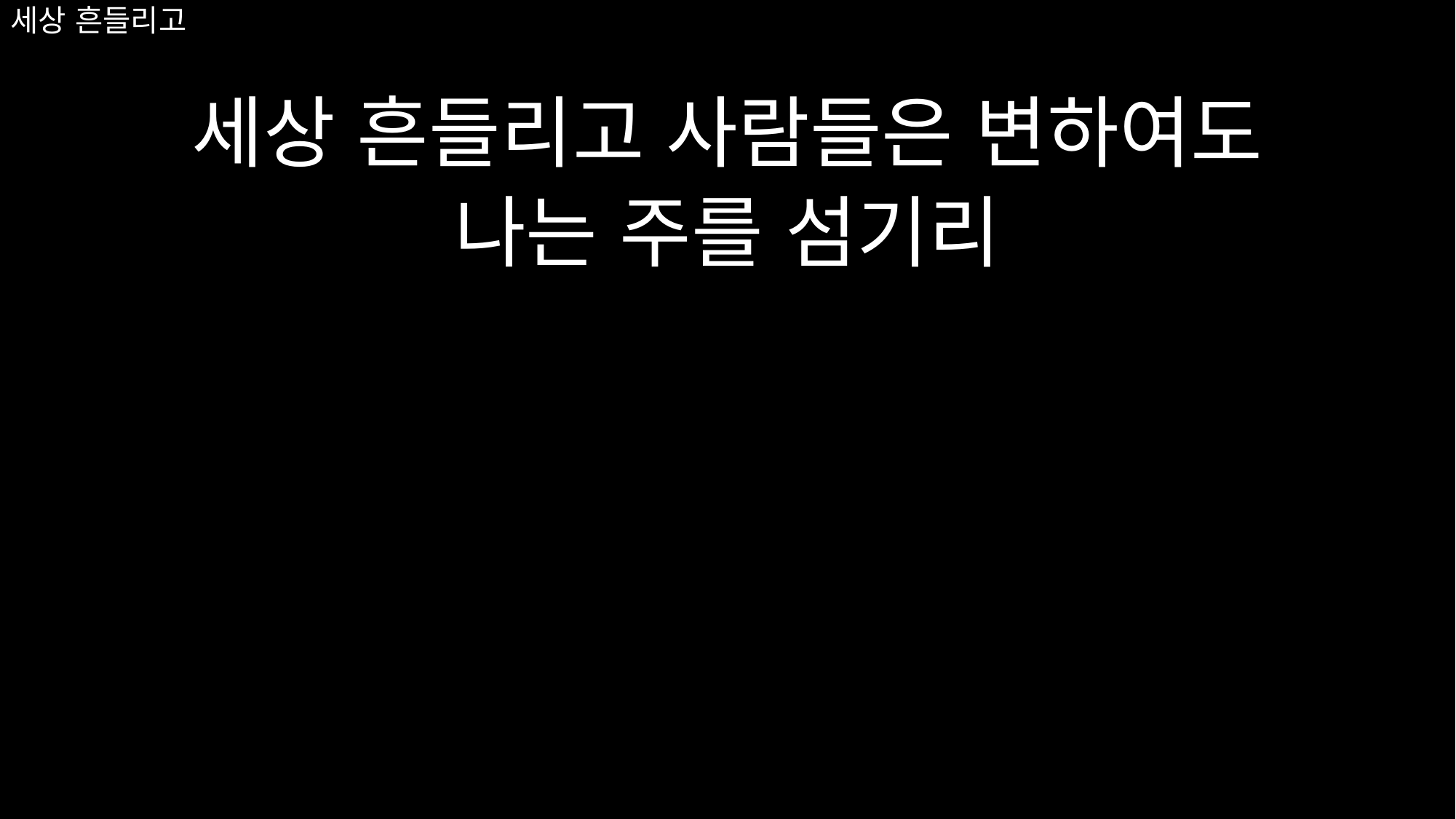

# 세상 흔들리고
세상 흔들리고 사람들은 변하여도
나는 주를 섬기리